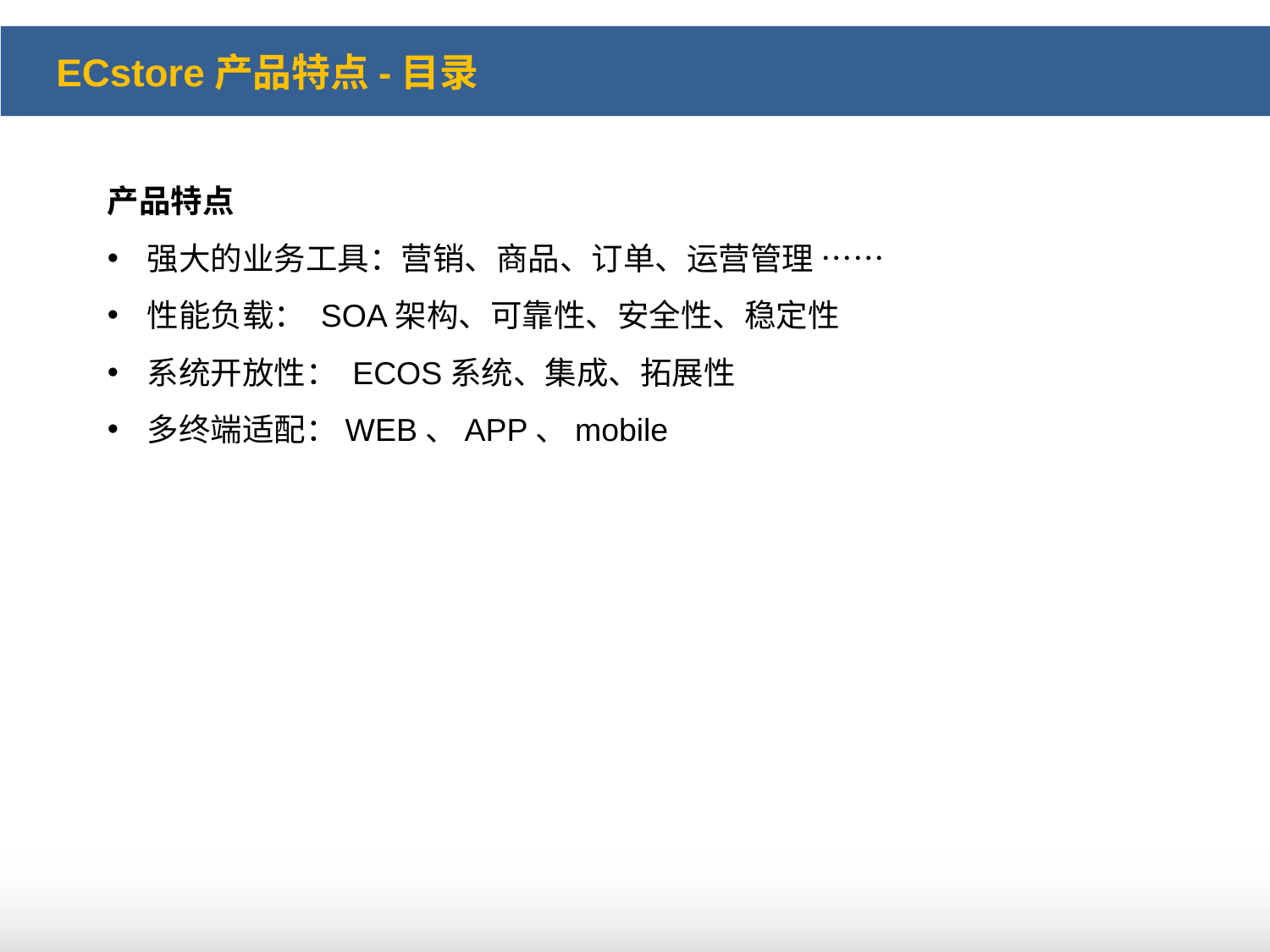

ECstore产品特点-目录
产品特点
强大的业务工具：营销、商品、订单、运营管理 ……
性能负载： SOA架构、可靠性、安全性、稳定性
系统开放性： ECOS系统、集成、拓展性
多终端适配：WEB、APP、mobile